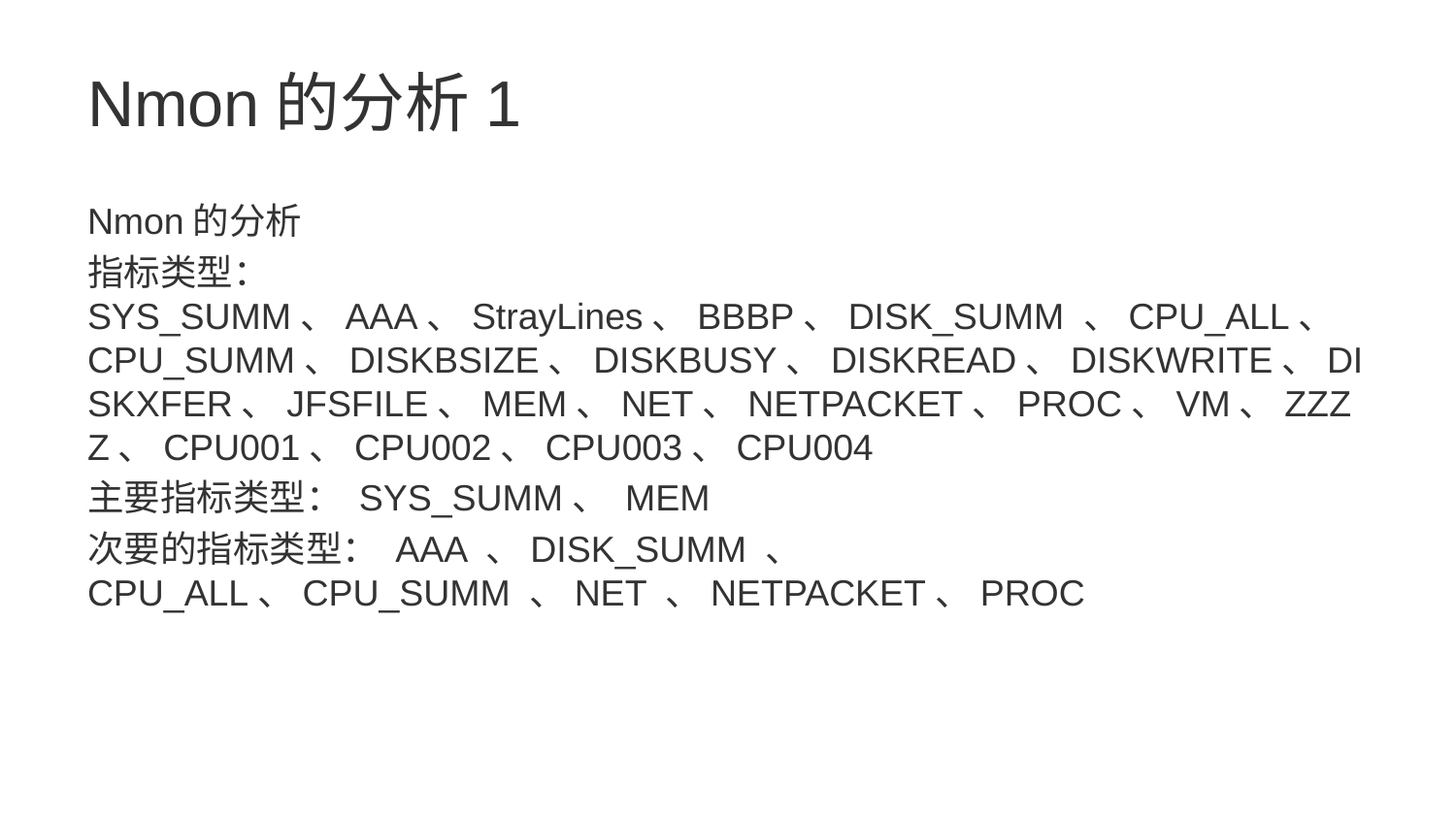

# Nmon的分析1
Nmon的分析
指标类型：SYS_SUMM、AAA、StrayLines、BBBP、DISK_SUMM 、CPU_ALL、CPU_SUMM、DISKBSIZE、DISKBUSY、DISKREAD、DISKWRITE、DISKXFER、JFSFILE、MEM、NET、NETPACKET、PROC、VM、ZZZZ、CPU001、CPU002、CPU003、CPU004
主要指标类型： SYS_SUMM、 MEM
次要的指标类型： AAA 、DISK_SUMM 、 CPU_ALL、CPU_SUMM 、NET 、NETPACKET、PROC